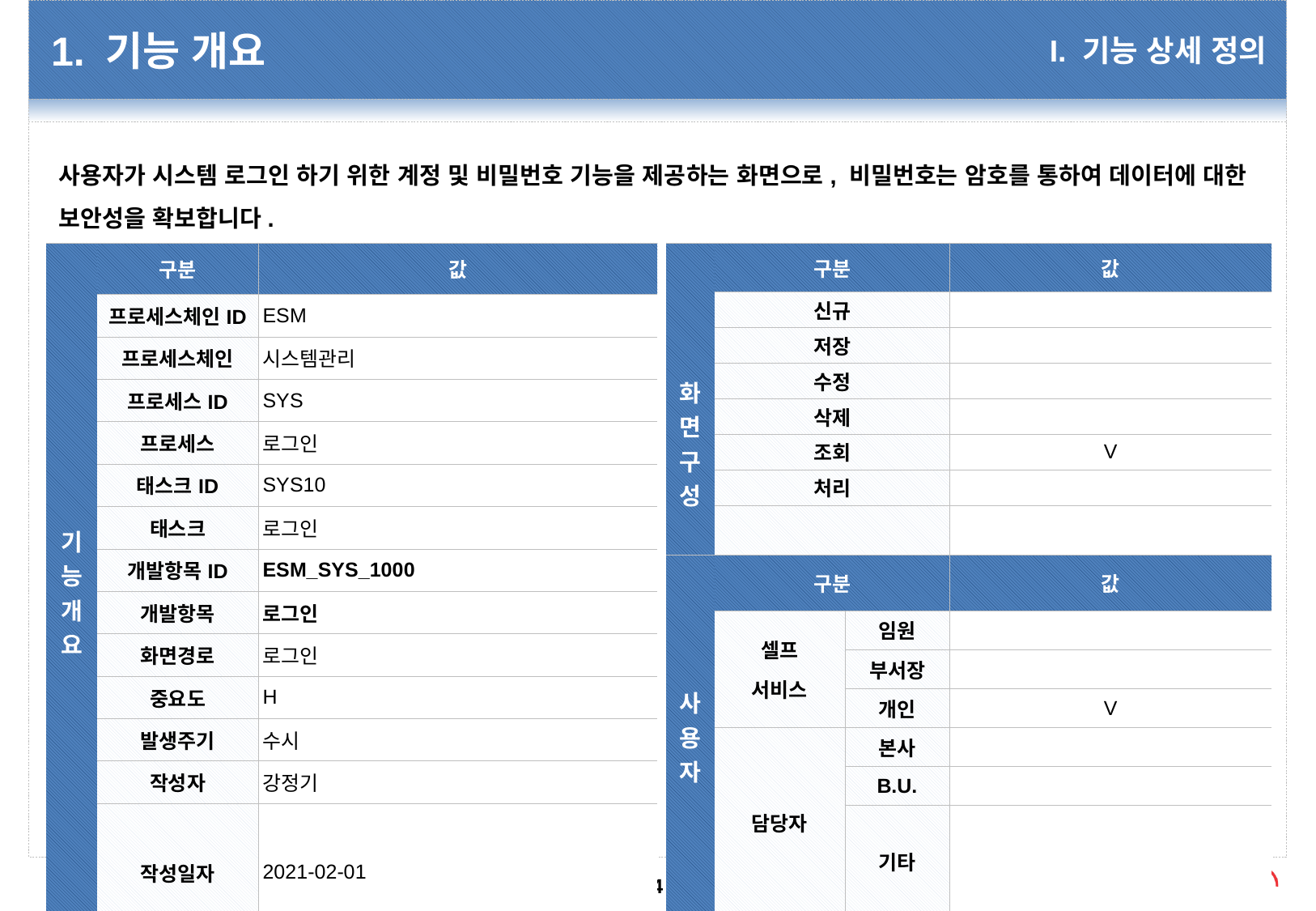

# 1. 기능 개요
I. 기능 상세 정의
사용자가 시스템 로그인 하기 위한 계정 및 비밀번호 기능을 제공하는 화면으로, 비밀번호는 암호를 통하여 데이터에 대한 보안성을 확보합니다.
| 기능 개요 | 구분 | 값 |
| --- | --- | --- |
|  | 프로세스체인ID | ESM |
|  | 프로세스체인 | 시스템관리 |
|  | 프로세스ID | SYS |
|  | 프로세스 | 로그인 |
|  | 태스크ID | SYS10 |
|  | 태스크 | 로그인 |
|  | 개발항목ID | ESM\_SYS\_1000 |
|  | 개발항목 | 로그인 |
|  | 화면경로 | 로그인 |
|  | 중요도 | H |
|  | 발생주기 | 수시 |
|  | 작성자 | 강정기 |
|  | 작성일자 | 2021-02-01 |
| 화면 구성 | 구분 | 값 |
| --- | --- | --- |
|  | 신규 |  |
|  | 저장 |  |
|  | 수정 |  |
|  | 삭제 |  |
|  | 조회 | V |
|  | 처리 |  |
|  | 출력 |  |
| 사용자 | 구분 |  | 값 |
| --- | --- | --- | --- |
|  | 셀프 서비스 | 임원 |  |
|  |  | 부서장 |  |
|  |  | 개인 | V |
|  | 담당자 | 본사 |  |
|  |  | B.U. |  |
|  |  | 기타 |  |